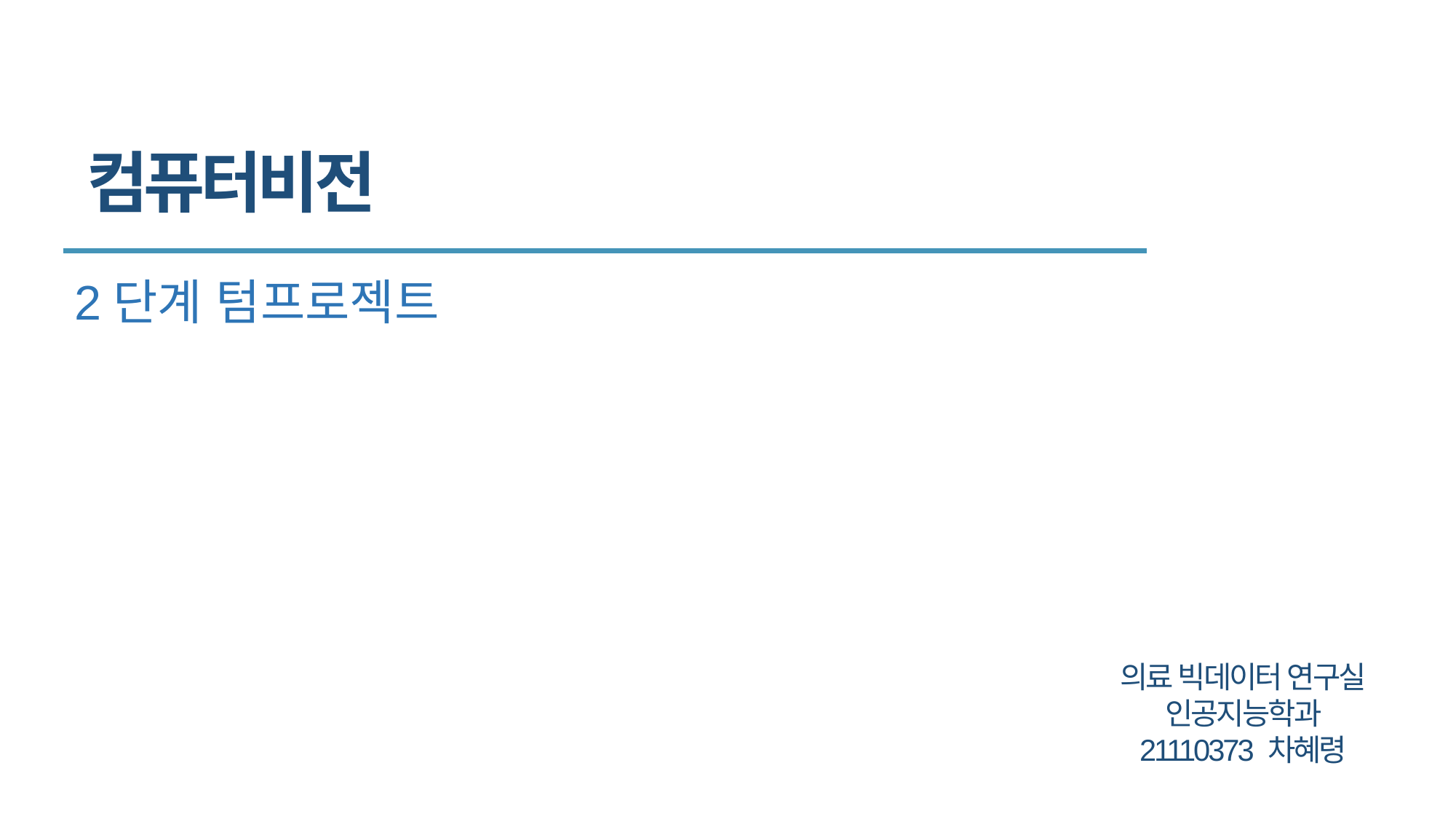

컴퓨터비전
2단계 텀프로젝트
의료 빅데이터 연구실
인공지능학과
21110373 차혜령